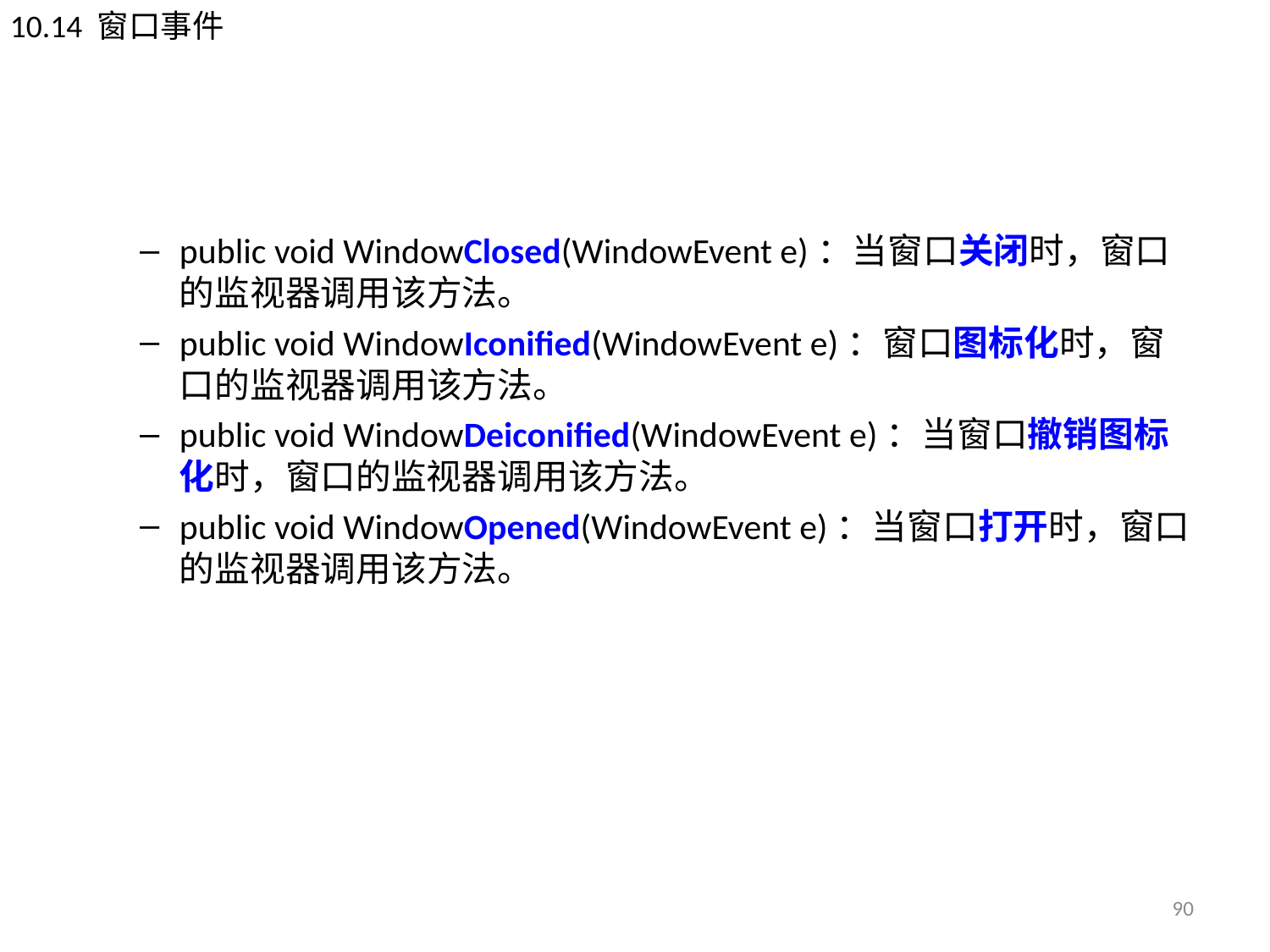

10.14 窗口事件
#
public void WindowClosed(WindowEvent e)：当窗口关闭时，窗口的监视器调用该方法。
public void WindowIconified(WindowEvent e)：窗口图标化时，窗口的监视器调用该方法。
public void WindowDeiconified(WindowEvent e)：当窗口撤销图标化时，窗口的监视器调用该方法。
public void WindowOpened(WindowEvent e)：当窗口打开时，窗口的监视器调用该方法。

90